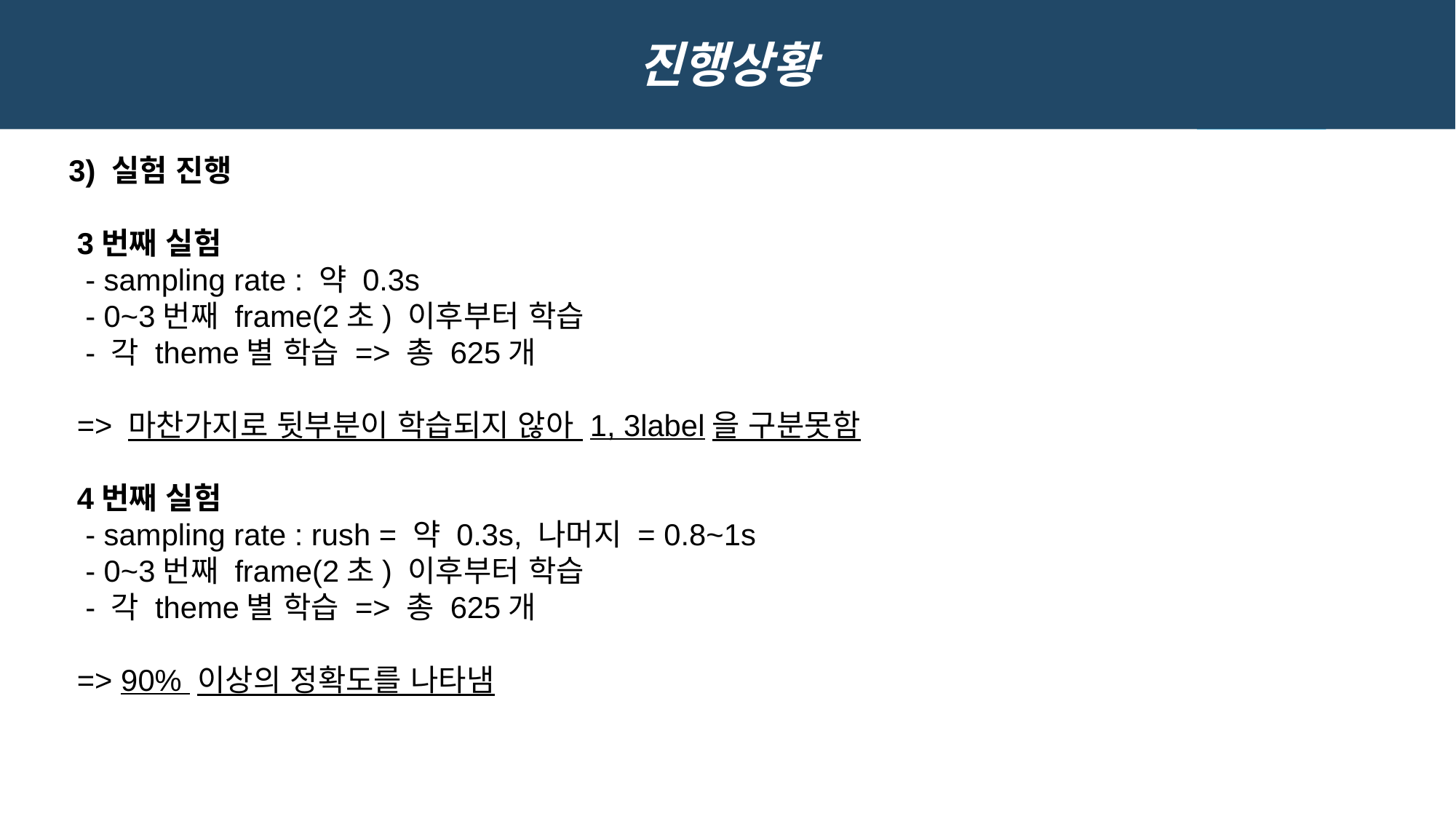

진행상황

  3) 실험 진행

   3번째 실험
    - sampling rate : 약 0.3s
    - 0~3번째 frame(2초) 이후부터 학습
    - 각 theme별 학습 => 총 625개

   => 마찬가지로 뒷부분이 학습되지 않아 1, 3label을 구분못함

   4번째 실험
    - sampling rate : rush = 약 0.3s, 나머지 = 0.8~1s
    - 0~3번째 frame(2초) 이후부터 학습
    - 각 theme별 학습 => 총 625개

   => 90% 이상의 정확도를 나타냄